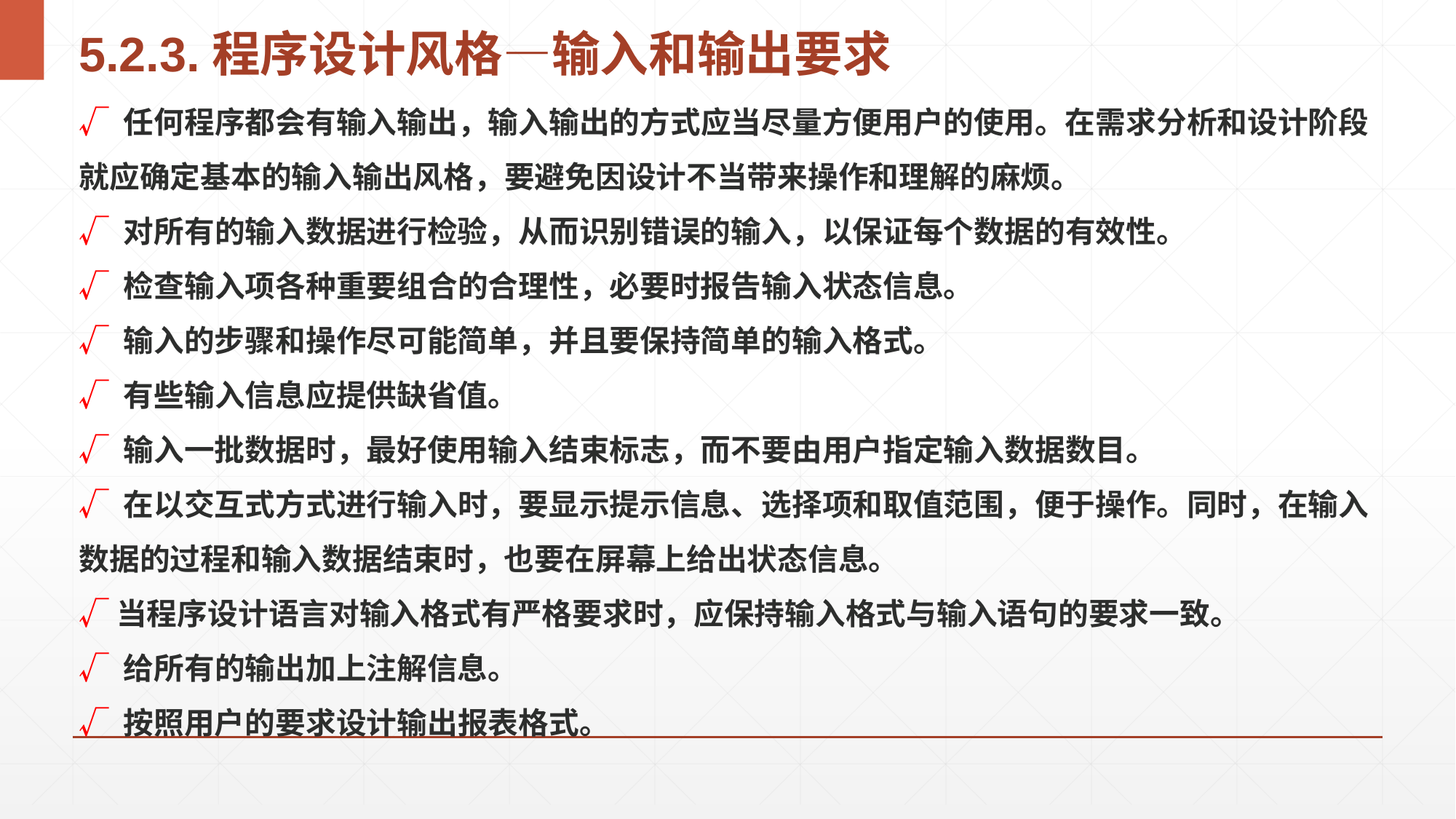

# 5.2.3.程序设计风格—输入和输出要求
√ 任何程序都会有输入输出，输入输出的方式应当尽量方便用户的使用。在需求分析和设计阶段就应确定基本的输入输出风格，要避免因设计不当带来操作和理解的麻烦。
√ 对所有的输入数据进行检验，从而识别错误的输入，以保证每个数据的有效性。
√ 检查输入项各种重要组合的合理性，必要时报告输入状态信息。
√ 输入的步骤和操作尽可能简单，并且要保持简单的输入格式。
√ 有些输入信息应提供缺省值。
√ 输入一批数据时，最好使用输入结束标志，而不要由用户指定输入数据数目。
√ 在以交互式方式进行输入时，要显示提示信息、选择项和取值范围，便于操作。同时，在输入数据的过程和输入数据结束时，也要在屏幕上给出状态信息。
√当程序设计语言对输入格式有严格要求时，应保持输入格式与输入语句的要求一致。
√ 给所有的输出加上注解信息。
√ 按照用户的要求设计输出报表格式。